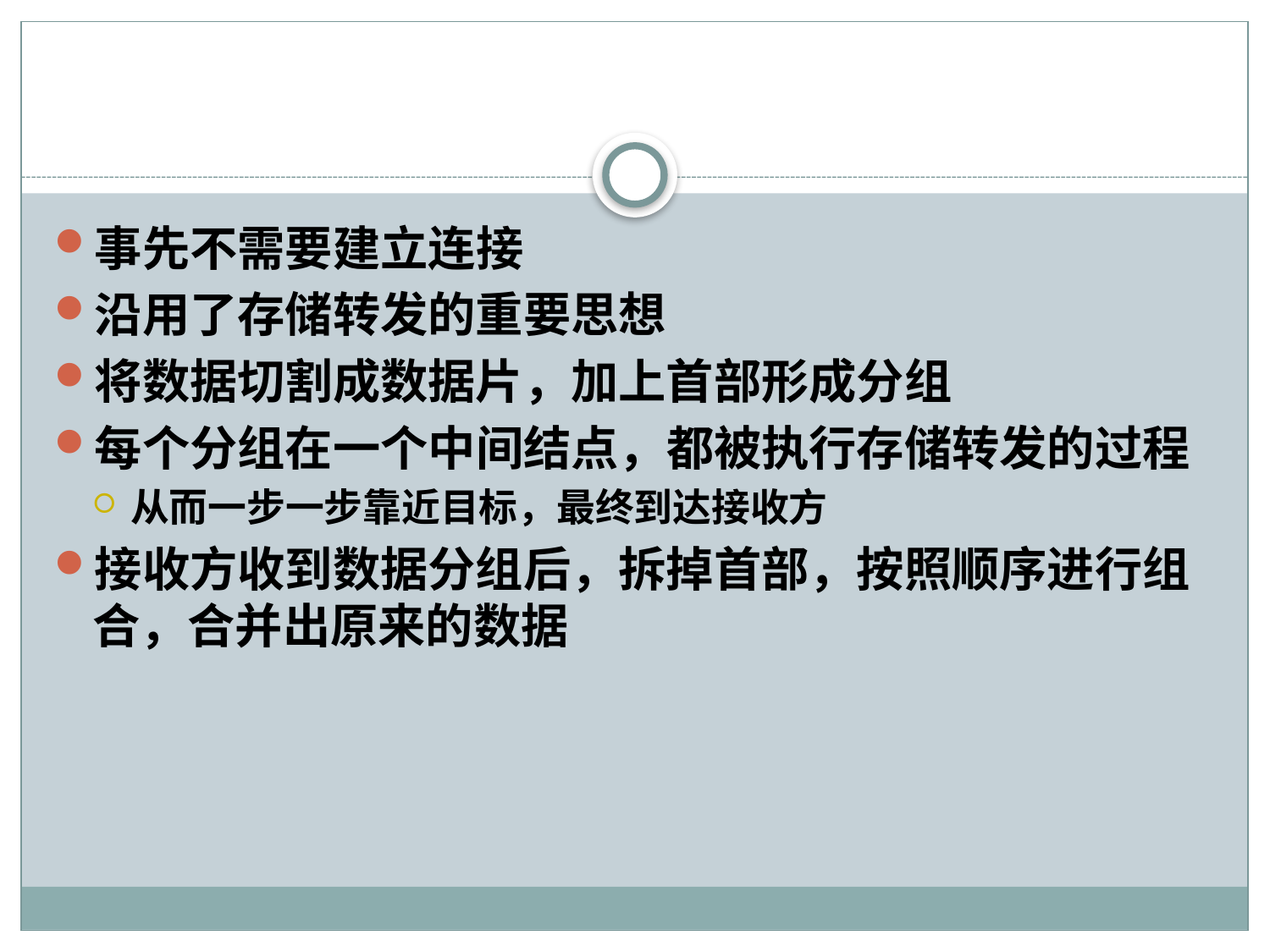

#
事先不需要建立连接
沿用了存储转发的重要思想
将数据切割成数据片，加上首部形成分组
每个分组在一个中间结点，都被执行存储转发的过程
从而一步一步靠近目标，最终到达接收方
接收方收到数据分组后，拆掉首部，按照顺序进行组合，合并出原来的数据